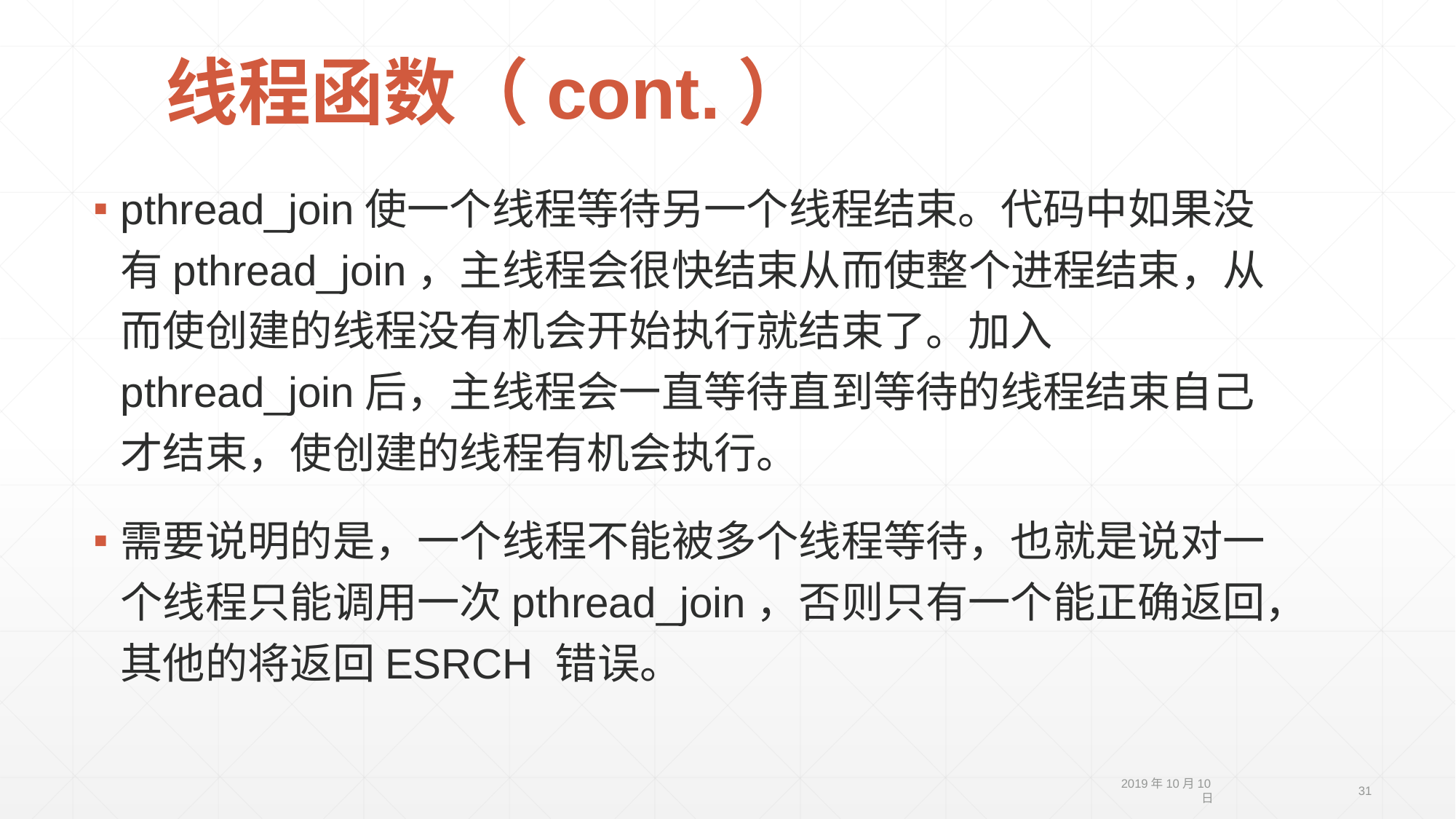

# 线程函数（cont.）
pthread_join使一个线程等待另一个线程结束。代码中如果没有pthread_join，主线程会很快结束从而使整个进程结束，从而使创建的线程没有机会开始执行就结束了。加入pthread_join后，主线程会一直等待直到等待的线程结束自己才结束，使创建的线程有机会执行。
需要说明的是，一个线程不能被多个线程等待，也就是说对一个线程只能调用一次pthread_join，否则只有一个能正确返回，其他的将返回ESRCH 错误。
2019年10月10日
31